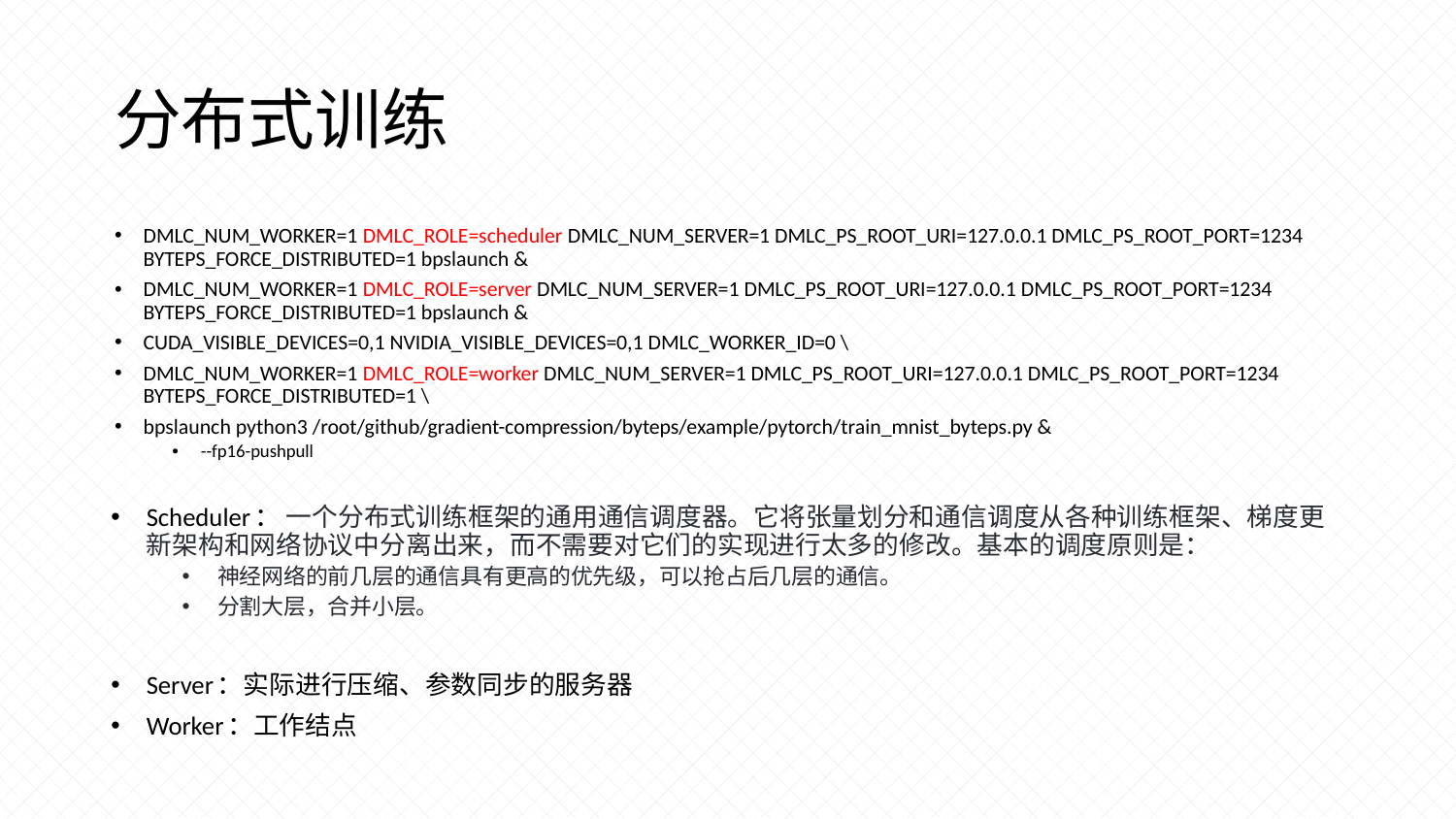

# 分布式训练
DMLC_NUM_WORKER=1 DMLC_ROLE=scheduler DMLC_NUM_SERVER=1 DMLC_PS_ROOT_URI=127.0.0.1 DMLC_PS_ROOT_PORT=1234 BYTEPS_FORCE_DISTRIBUTED=1 bpslaunch &
DMLC_NUM_WORKER=1 DMLC_ROLE=server DMLC_NUM_SERVER=1 DMLC_PS_ROOT_URI=127.0.0.1 DMLC_PS_ROOT_PORT=1234 BYTEPS_FORCE_DISTRIBUTED=1 bpslaunch &
CUDA_VISIBLE_DEVICES=0,1 NVIDIA_VISIBLE_DEVICES=0,1 DMLC_WORKER_ID=0 \
DMLC_NUM_WORKER=1 DMLC_ROLE=worker DMLC_NUM_SERVER=1 DMLC_PS_ROOT_URI=127.0.0.1 DMLC_PS_ROOT_PORT=1234 BYTEPS_FORCE_DISTRIBUTED=1 \
bpslaunch python3 /root/github/gradient-compression/byteps/example/pytorch/train_mnist_byteps.py &
--fp16-pushpull
Scheduler： 一个分布式训练框架的通用通信调度器。它将张量划分和通信调度从各种训练框架、梯度更新架构和网络协议中分离出来，而不需要对它们的实现进行太多的修改。基本的调度原则是：
神经网络的前几层的通信具有更高的优先级，可以抢占后几层的通信。
分割大层，合并小层。

Server：实际进行压缩、参数同步的服务器
Worker：工作结点